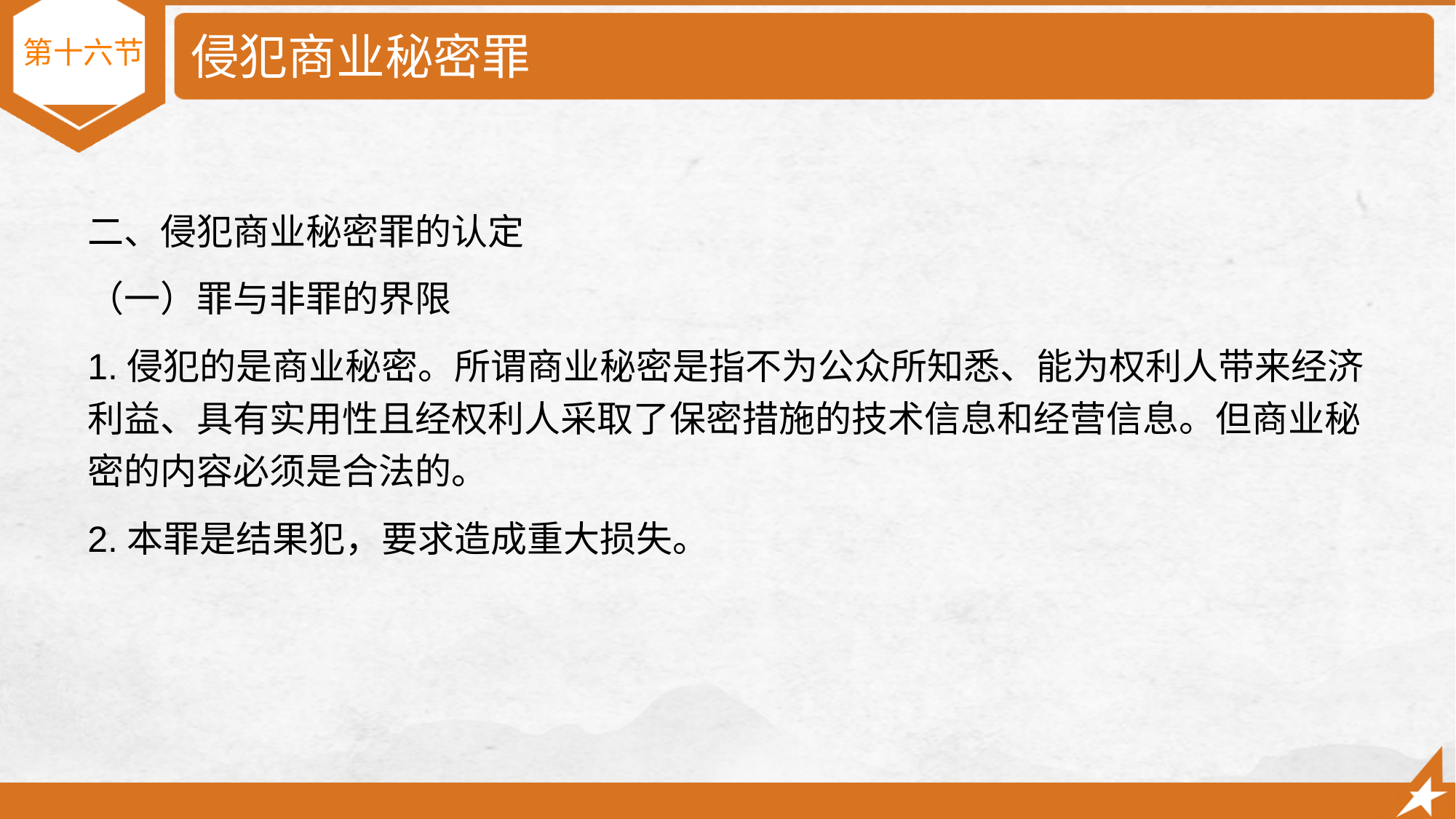

# 侵犯商业秘密罪
 第十六节

二、侵犯商业秘密罪的认定
（一）罪与非罪的界限
1.侵犯的是商业秘密。所谓商业秘密是指不为公众所知悉、能为权利人带来经济利益、具有实用性且经权利人采取了保密措施的技术信息和经营信息。但商业秘密的内容必须是合法的。
2.本罪是结果犯，要求造成重大损失。